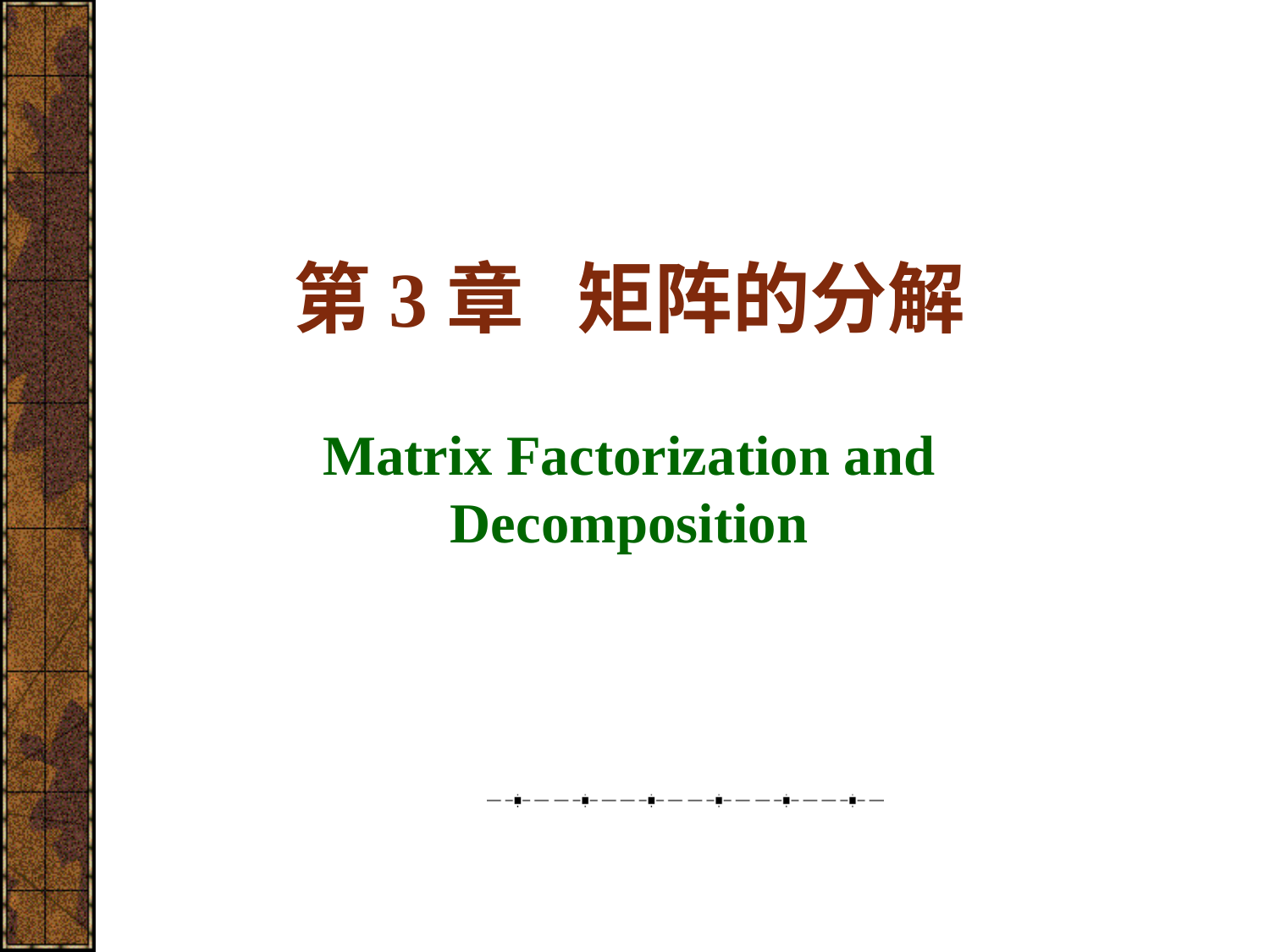

# 第3章   矩阵的分解
Matrix Factorization and Decomposition